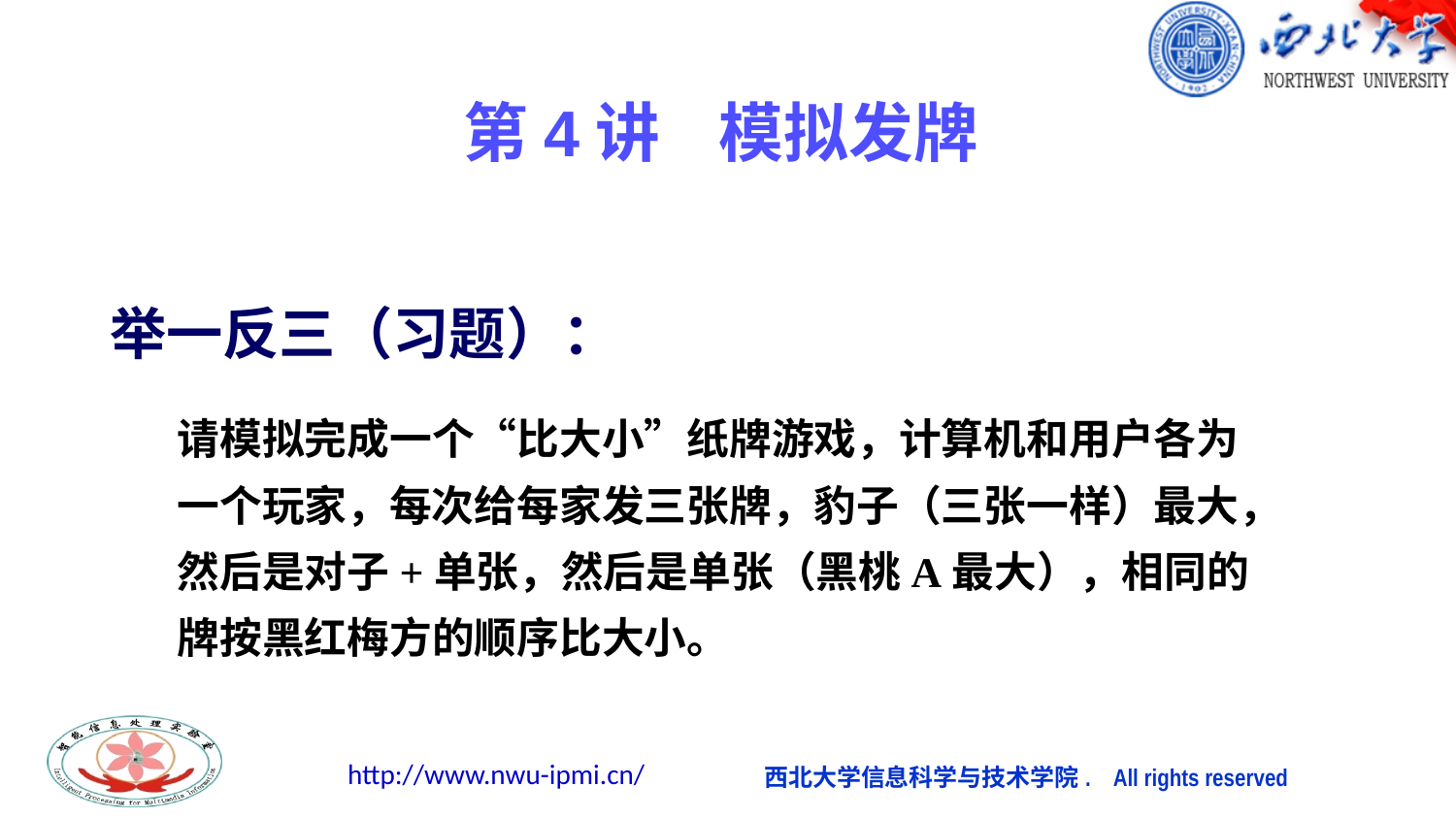

# 第4讲    模拟发牌
举一反三（习题）：
请模拟完成一个“比大小”纸牌游戏，计算机和用户各为一个玩家，每次给每家发三张牌，豹子（三张一样）最大，然后是对子+单张，然后是单张（黑桃A最大），相同的牌按黑红梅方的顺序比大小。